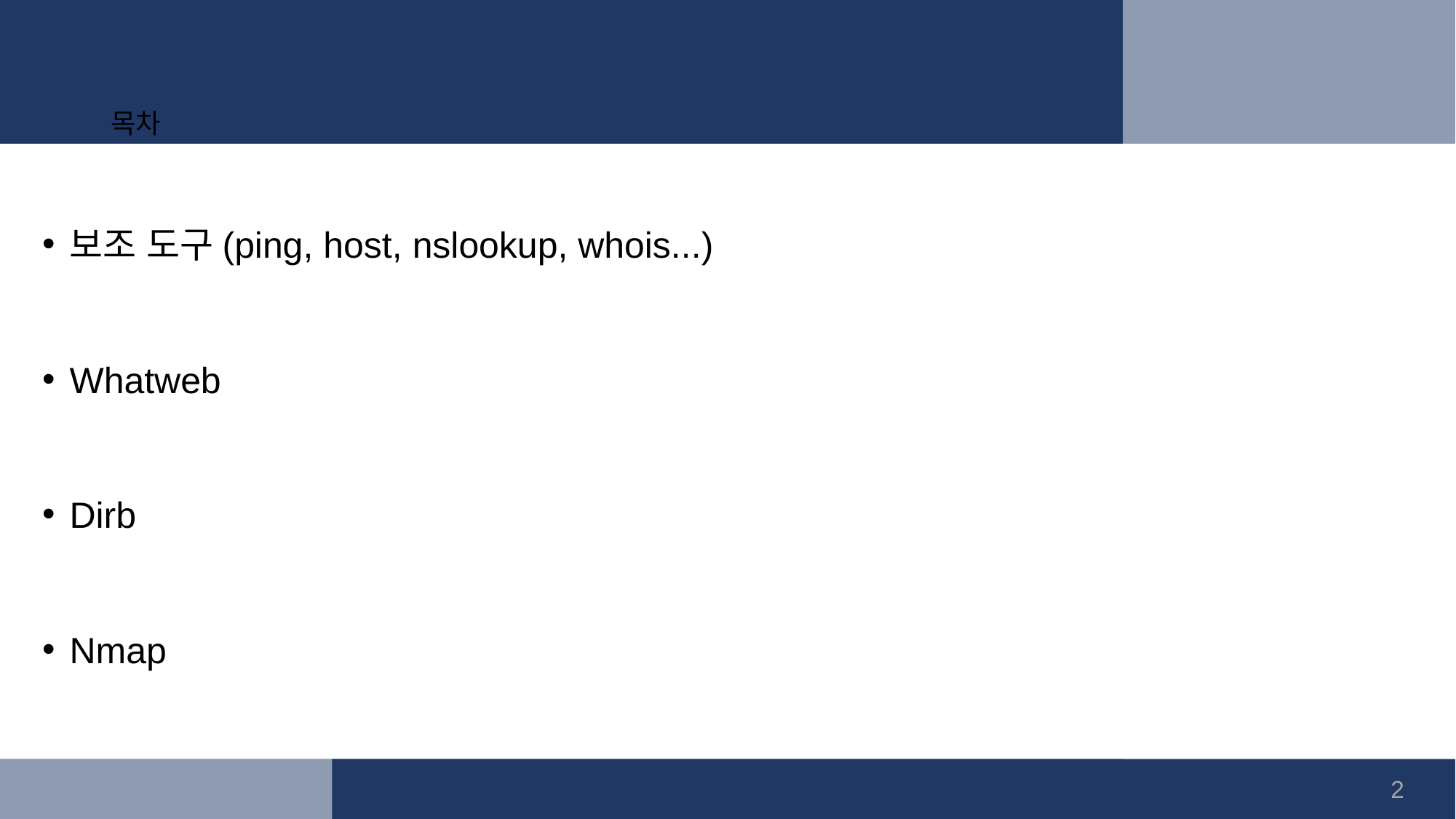

# 목차
보조 도구(ping, host, nslookup, whois...)

Whatweb

Dirb

Nmap

2